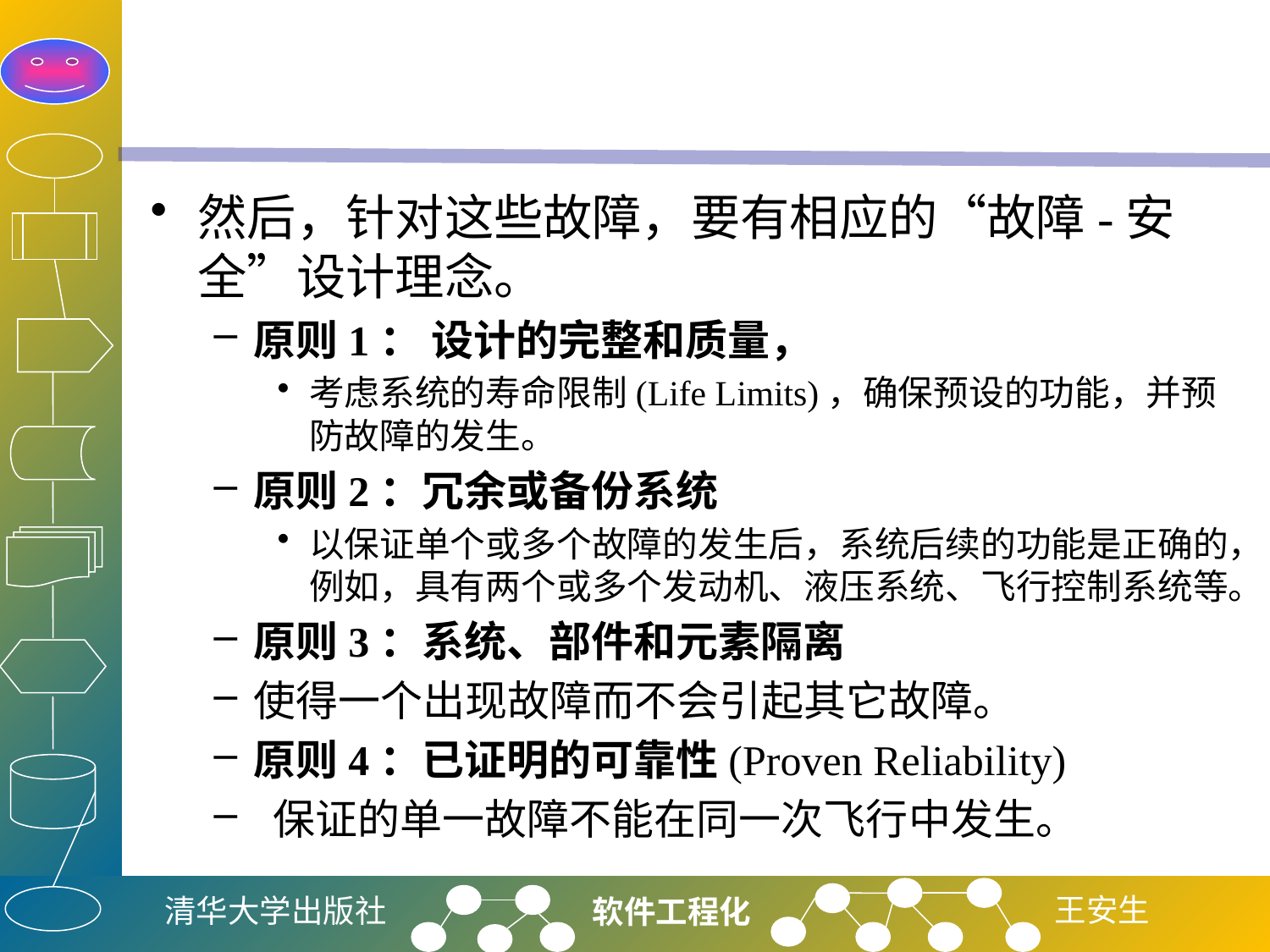

#
然后，针对这些故障，要有相应的“故障-安全”设计理念。
原则1： 设计的完整和质量，
考虑系统的寿命限制(Life Limits)，确保预设的功能，并预防故障的发生。
原则2：冗余或备份系统
以保证单个或多个故障的发生后，系统后续的功能是正确的，例如，具有两个或多个发动机、液压系统、飞行控制系统等。
原则3：系统、部件和元素隔离
使得一个出现故障而不会引起其它故障。
原则4：已证明的可靠性(Proven Reliability)
 保证的单一故障不能在同一次飞行中发生。